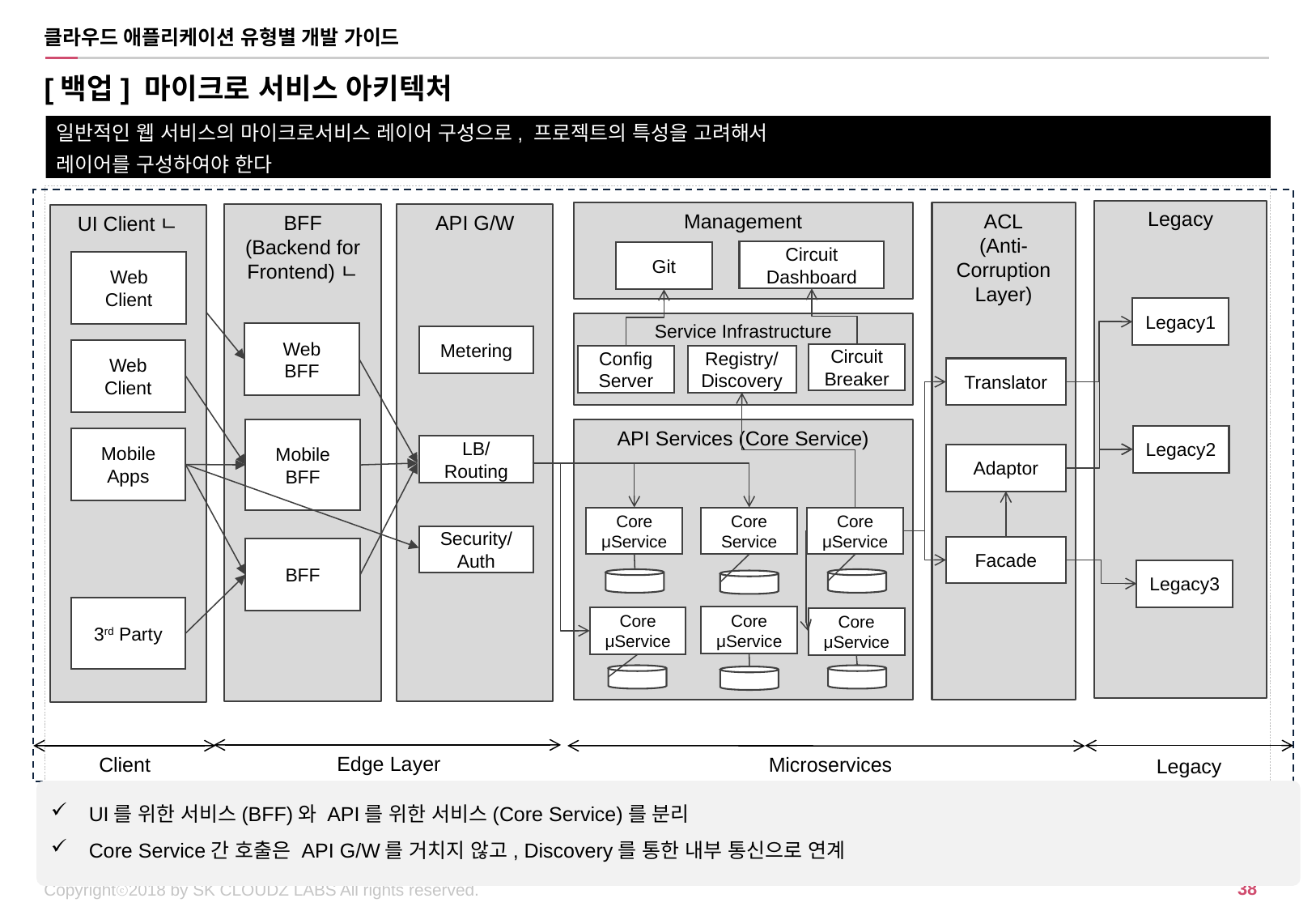

클라우드 애플리케이션 유형별 개발 가이드
[백업] 마이크로 서비스 아키텍처
 일반적인 웹 서비스의 마이크로서비스 레이어 구성으로, 프로젝트의 특성을 고려해서
 레이어를 구성하여야 한다

Legacy
Management
ACL
(Anti-Corruption Layer)
BFF
(Backend for
Frontend)ㄴ
API G/W
UI Clientㄴ
Circuit
Dashboard
Git
Web
Client
Legacy1
Service Infrastructure
Web
BFF
Metering
Web
Client
Circuit
Breaker
Registry/
Discovery
Config
Server
Translator
API Services (Core Service)
Mobile
BFF
Legacy2
Mobile
Apps
LB/
Routing
Adaptor
Core
μService
Core
Service
Core
μService
Security/
Auth
Facade
BFF
Legacy3

3rd Party
Core
μService
Core
μService
Core
μService

Edge Layer
Microservices
Client
Legacy
※ BFF: Backend for Frontend
UI를 위한 서비스(BFF)와 API를 위한 서비스(Core Service)를 분리
Core Service간 호출은 API G/W를 거치지 않고, Discovery를 통한 내부 통신으로 연계
Copyrightⓒ2018 by SK CLOUDZ LABS All rights reserved.